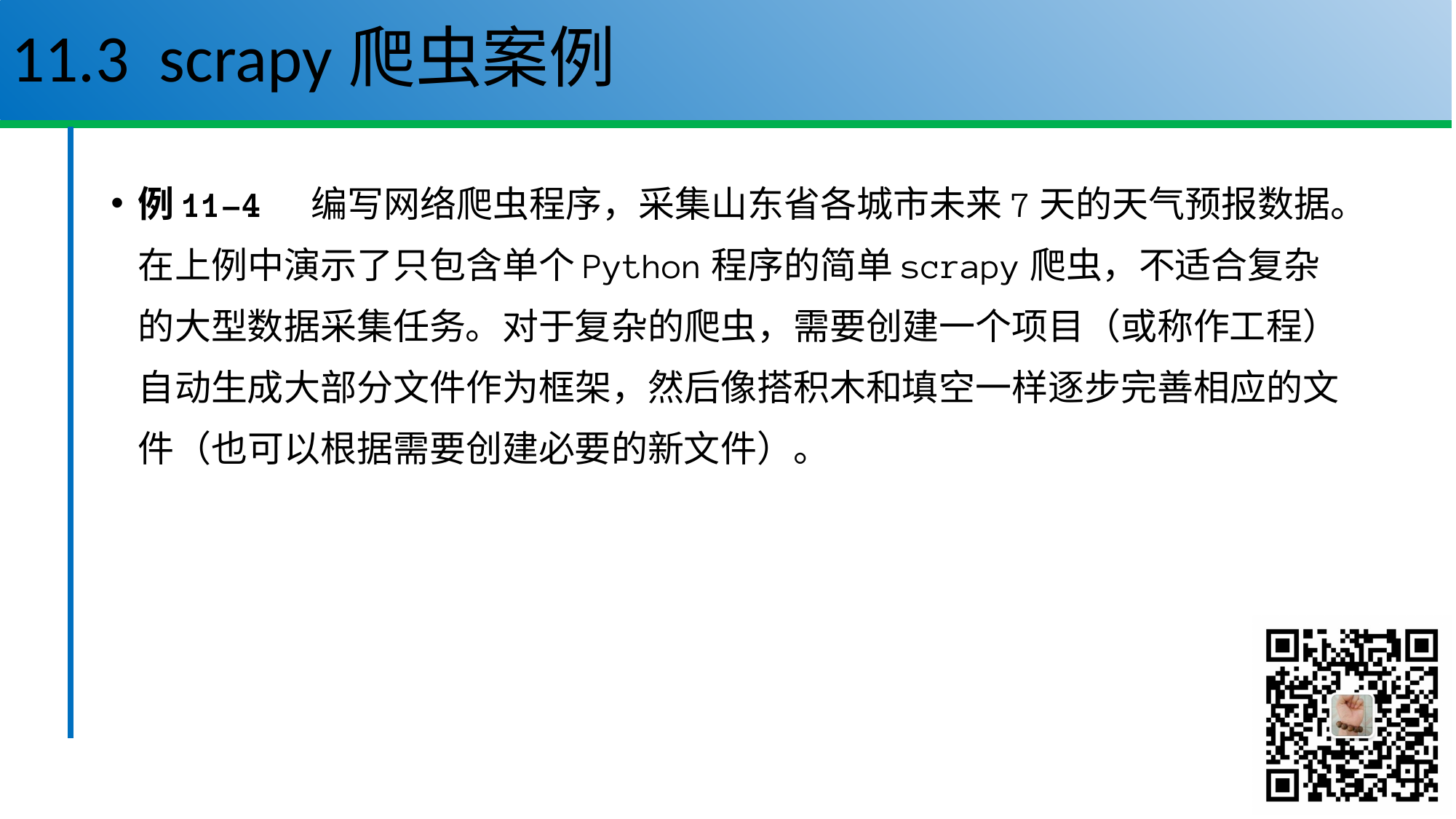

# 11.3  scrapy爬虫案例
例11-4  编写网络爬虫程序，采集山东省各城市未来7天的天气预报数据。在上例中演示了只包含单个Python程序的简单scrapy爬虫，不适合复杂的大型数据采集任务。对于复杂的爬虫，需要创建一个项目（或称作工程）自动生成大部分文件作为框架，然后像搭积木和填空一样逐步完善相应的文件（也可以根据需要创建必要的新文件）。
34